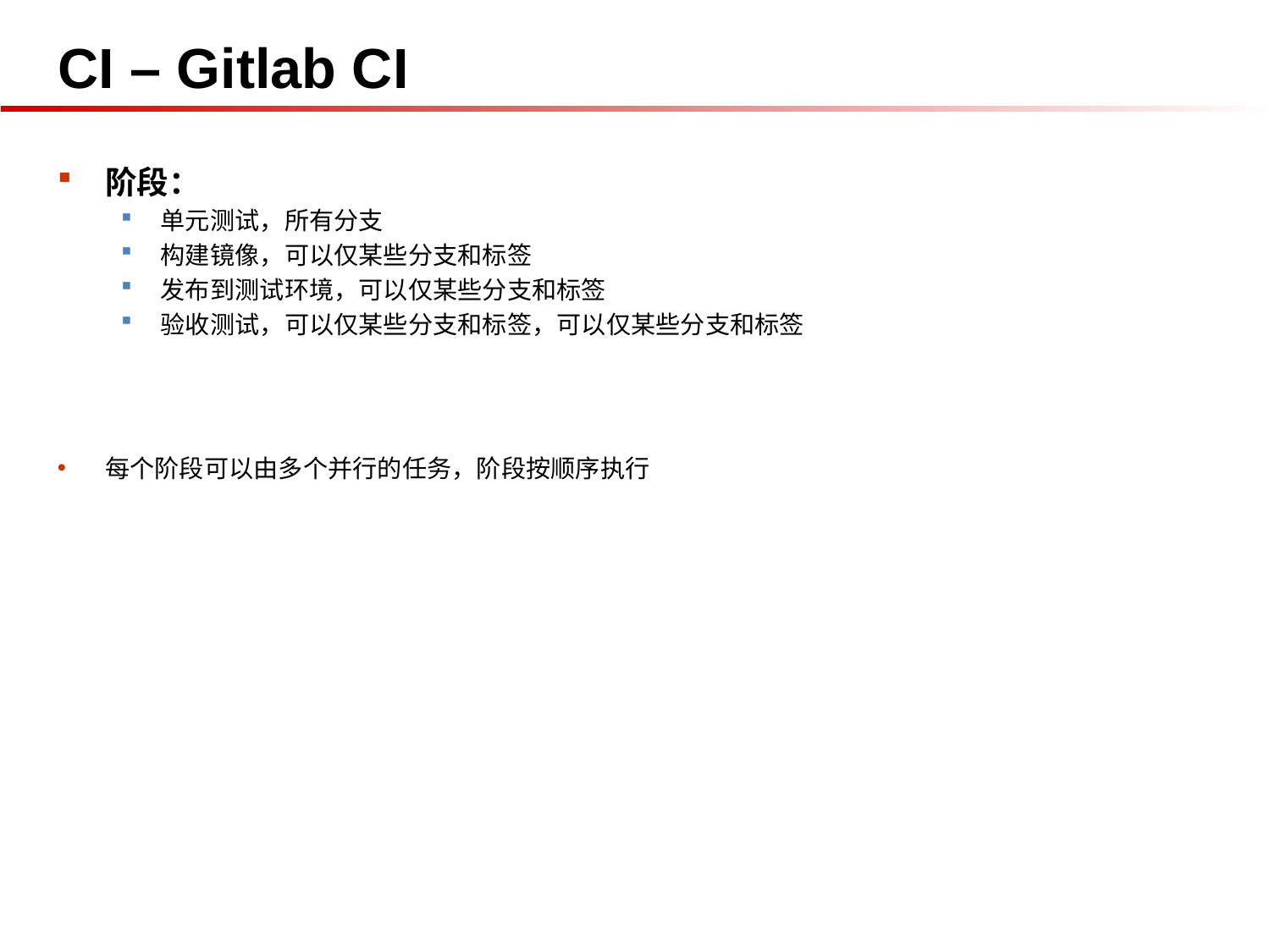

# CI – Gitlab CI
阶段：
单元测试，所有分支
构建镜像，可以仅某些分支和标签
发布到测试环境，可以仅某些分支和标签
验收测试，可以仅某些分支和标签，可以仅某些分支和标签

每个阶段可以由多个并行的任务，阶段按顺序执行